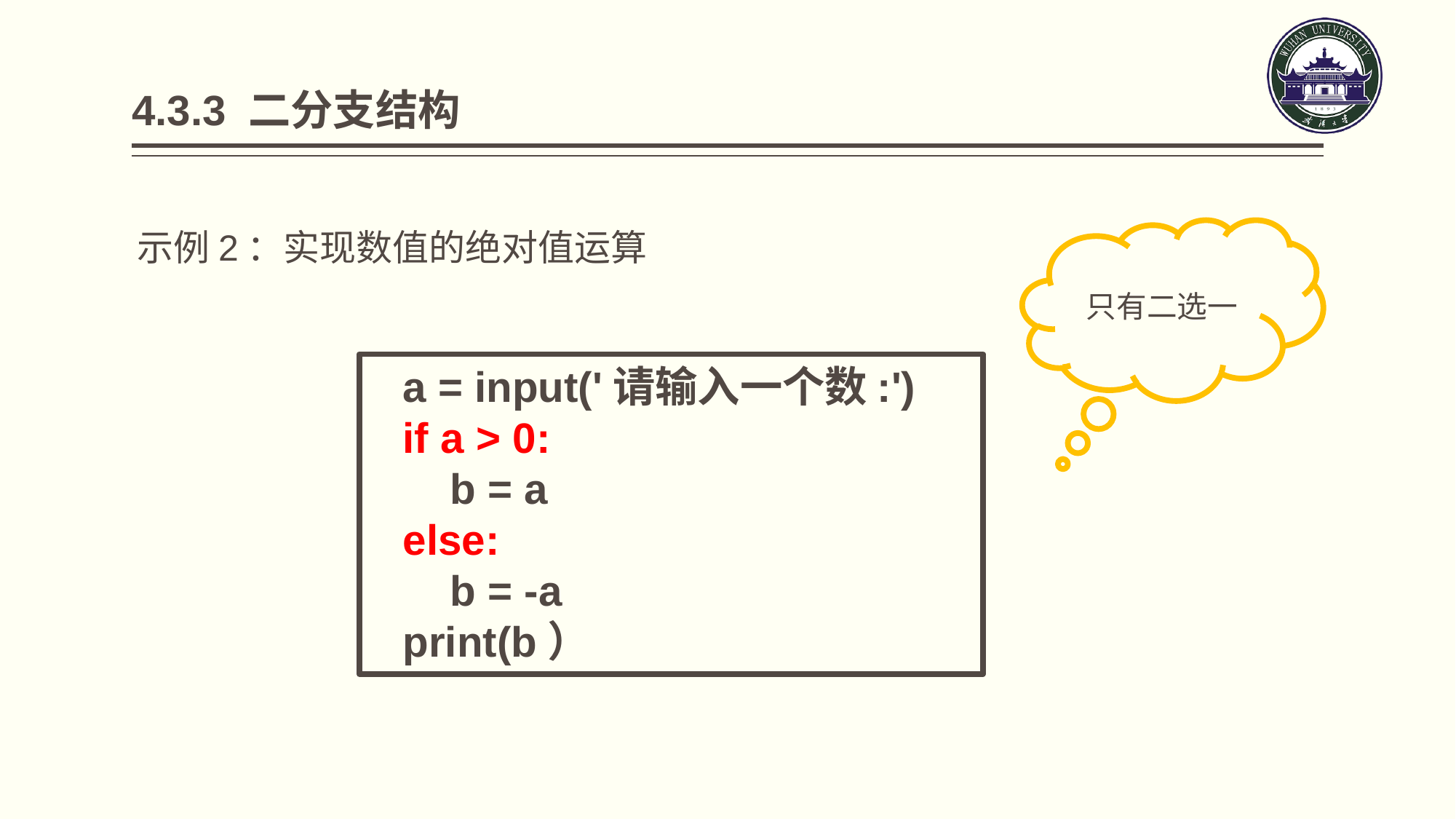

# 4.3.3 二分支结构
示例2：实现数值的绝对值运算
只有二选一
a = input('请输入一个数:')
if a > 0:
    b = a
else:
    b = -a
print(b）